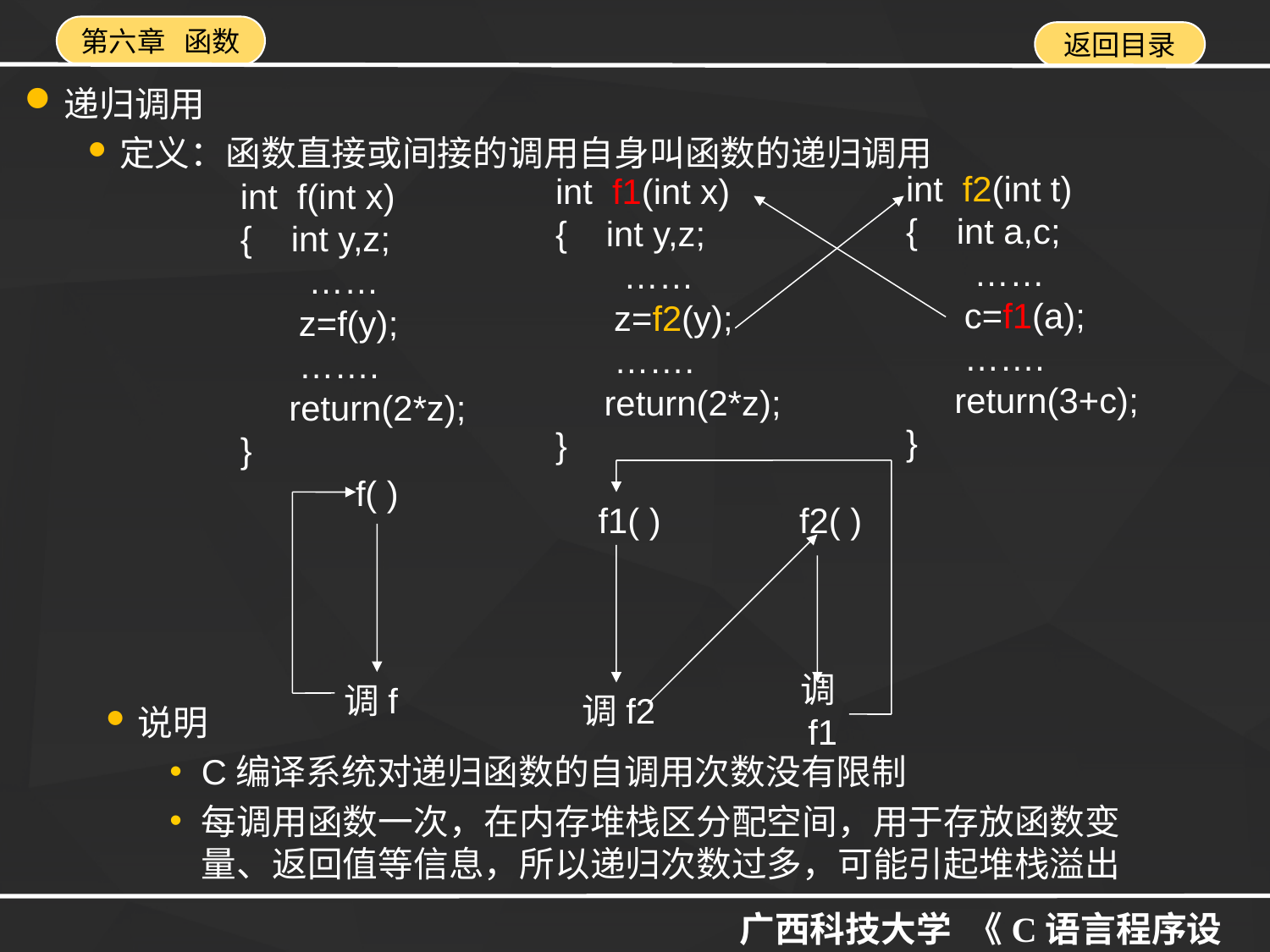

递归调用
定义：函数直接或间接的调用自身叫函数的递归调用
int  f2(int t)
{    int a,c;
       ……
      c=f1(a);
      …….
     return(3+c);
}
int  f1(int x)
{    int y,z;
       ……
      z=f2(y);
      …….
     return(2*z);
}

int  f(int x)
{    int y,z;
       ……
      z=f(y);
      …….
     return(2*z);
}

f1( )
f2( )

调f2
调f1

f( )

调f

说明
C编译系统对递归函数的自调用次数没有限制
每调用函数一次，在内存堆栈区分配空间，用于存放函数变量、返回值等信息，所以递归次数过多，可能引起堆栈溢出